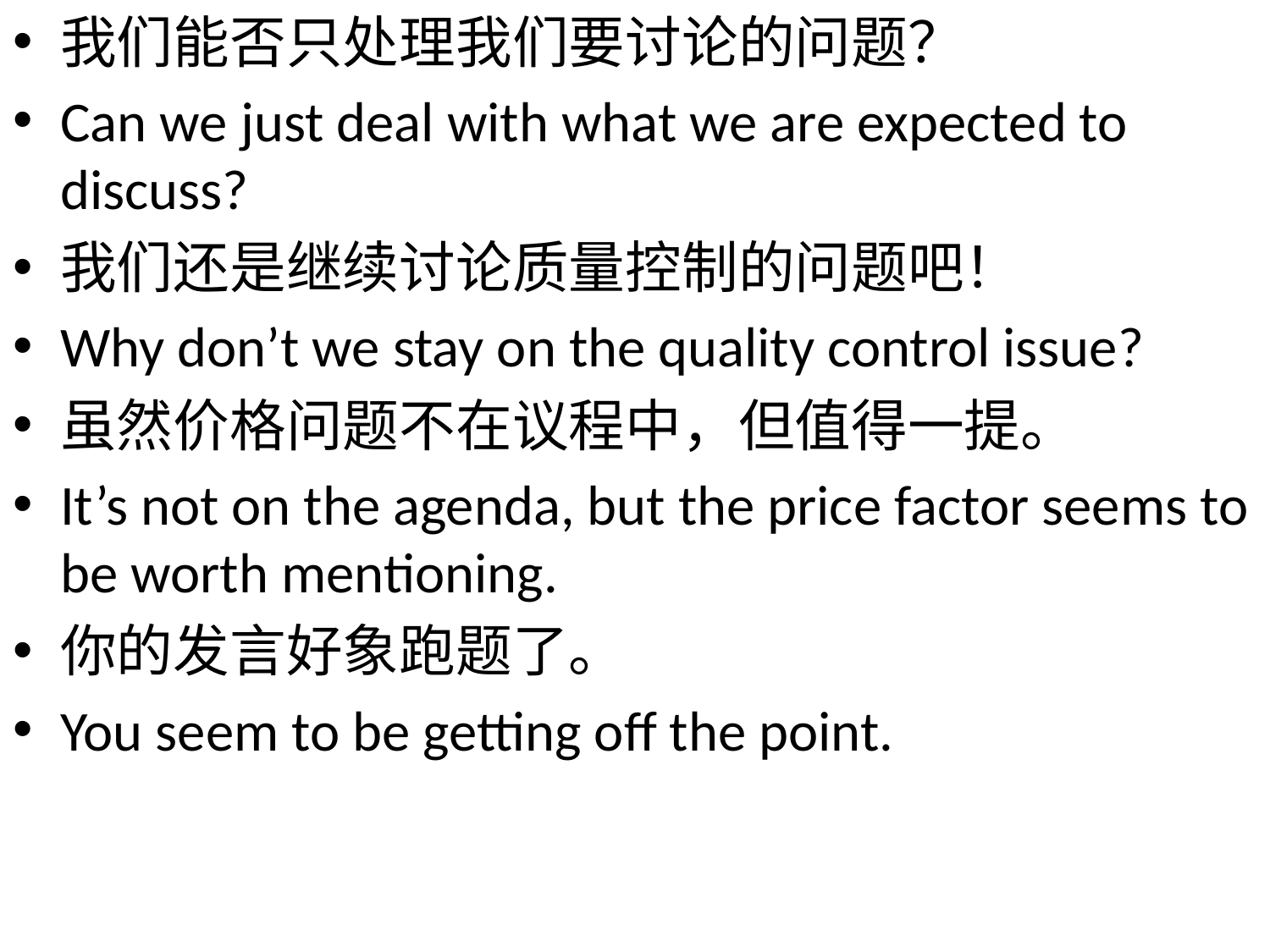

我们能否只处理我们要讨论的问题？
Can we just deal with what we are expected to discuss?
我们还是继续讨论质量控制的问题吧！
Why don’t we stay on the quality control issue?
虽然价格问题不在议程中，但值得一提。
It’s not on the agenda, but the price factor seems to be worth mentioning.
你的发言好象跑题了。
You seem to be getting off the point.